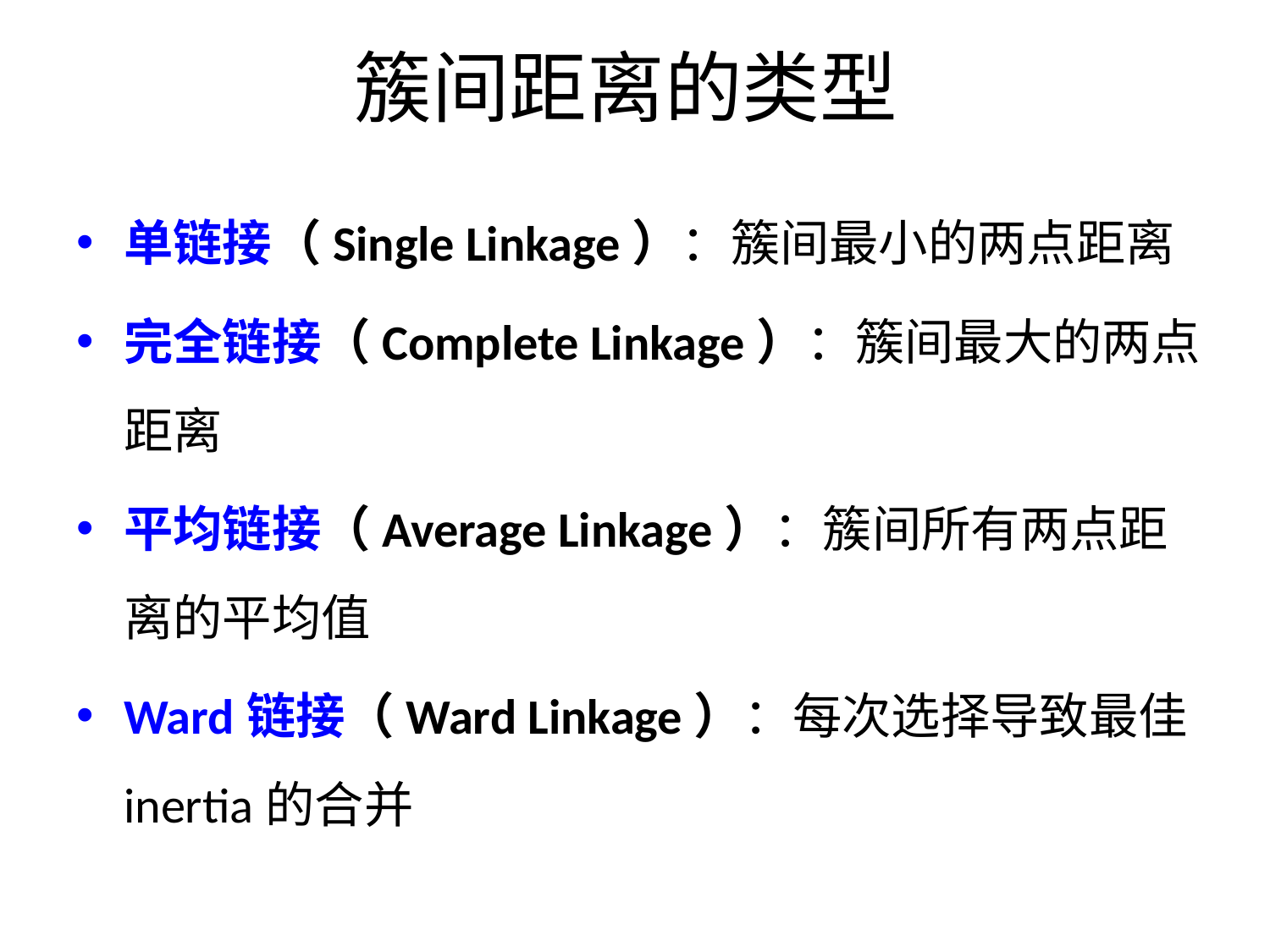

# 簇间距离的类型
单链接（Single Linkage）：簇间最小的两点距离
完全链接（Complete Linkage）：簇间最大的两点距离
平均链接（Average Linkage）：簇间所有两点距离的平均值
Ward链接（Ward Linkage）：每次选择导致最佳inertia的合并